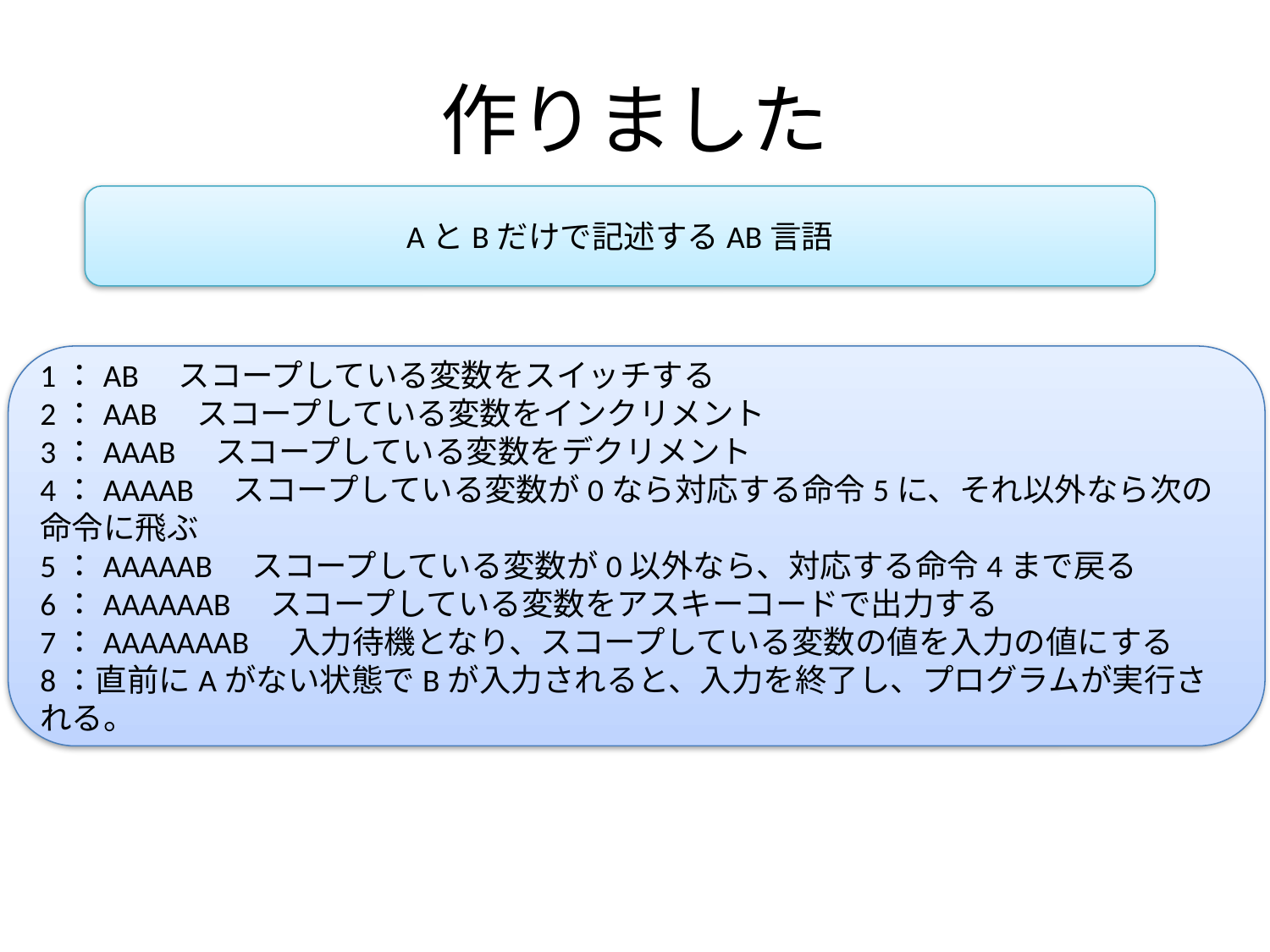

# 作りました
AとBだけで記述するAB言語
1：AB　スコープしている変数をスイッチする
2：AAB　スコープしている変数をインクリメント
3：AAAB　スコープしている変数をデクリメント
4：AAAAB　スコープしている変数が0なら対応する命令5に、それ以外なら次の命令に飛ぶ
5：AAAAAB　スコープしている変数が0以外なら、対応する命令4まで戻る
6：AAAAAAB　スコープしている変数をアスキーコードで出力する
7：AAAAAAAB　入力待機となり、スコープしている変数の値を入力の値にする
8：直前にAがない状態でBが入力されると、入力を終了し、プログラムが実行される。